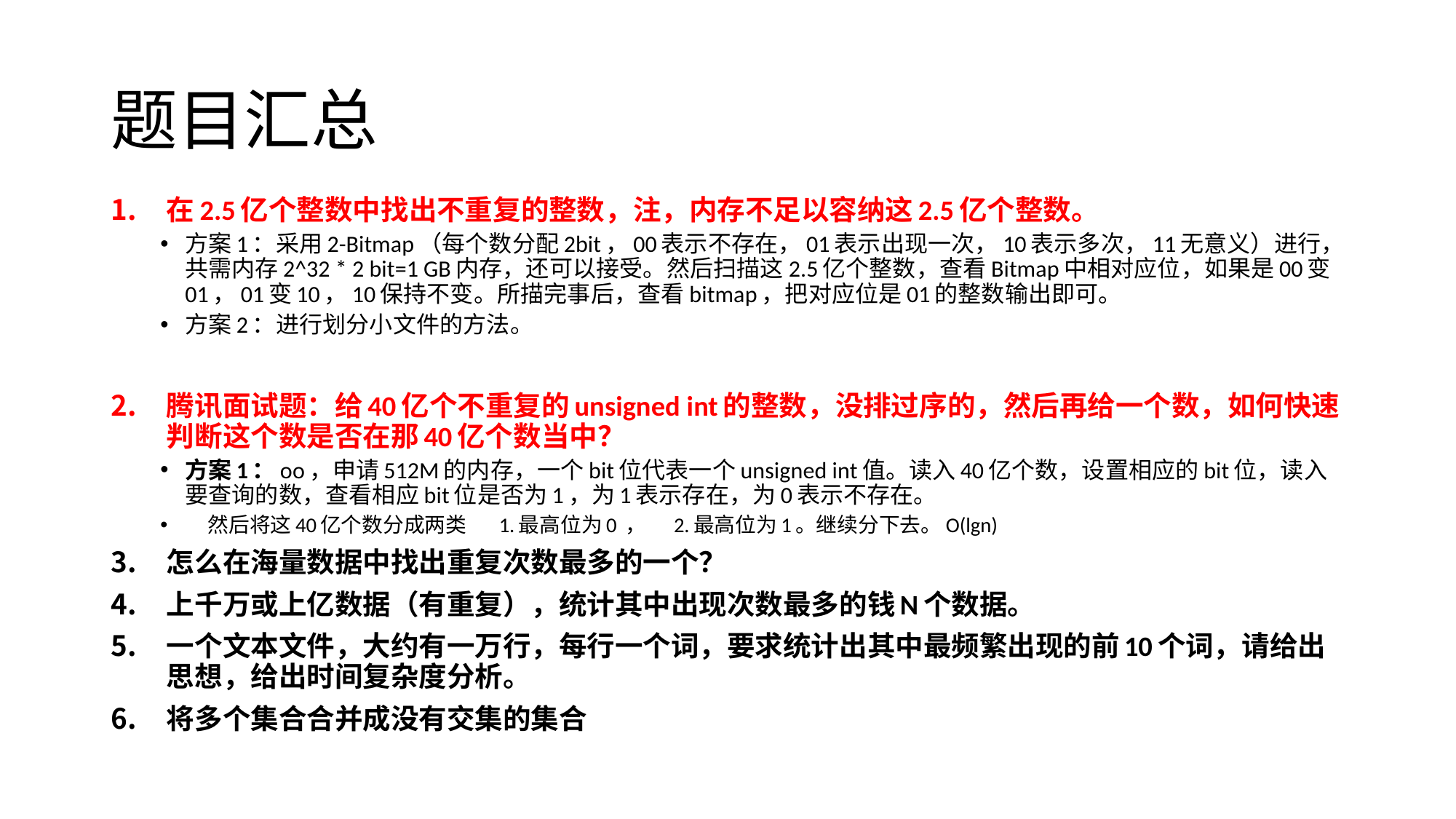

# 题目汇总
在2.5亿个整数中找出不重复的整数，注，内存不足以容纳这2.5亿个整数。
方案1：采用2-Bitmap（每个数分配2bit，00表示不存在，01表示出现一次，10表示多次，11无意义）进行，共需内存2^32 * 2 bit=1 GB内存，还可以接受。然后扫描这2.5亿个整数，查看Bitmap中相对应位，如果是00变01，01变10，10保持不变。所描完事后，查看bitmap，把对应位是01的整数输出即可。
方案2：进行划分小文件的方法。

腾讯面试题：给40亿个不重复的unsigned int的整数，没排过序的，然后再给一个数，如何快速判断这个数是否在那40亿个数当中？
方案1：oo，申请512M的内存，一个bit位代表一个unsigned int值。读入40亿个数，设置相应的bit位，读入要查询的数，查看相应bit位是否为1，为1表示存在，为0表示不存在。
    然后将这40亿个数分成两类      1.最高位为0 ，     2.最高位为1。继续分下去。O(lgn)
怎么在海量数据中找出重复次数最多的一个？
上千万或上亿数据（有重复），统计其中出现次数最多的钱N个数据。
一个文本文件，大约有一万行，每行一个词，要求统计出其中最频繁出现的前10个词，请给出思想，给出时间复杂度分析。
将多个集合合并成没有交集的集合